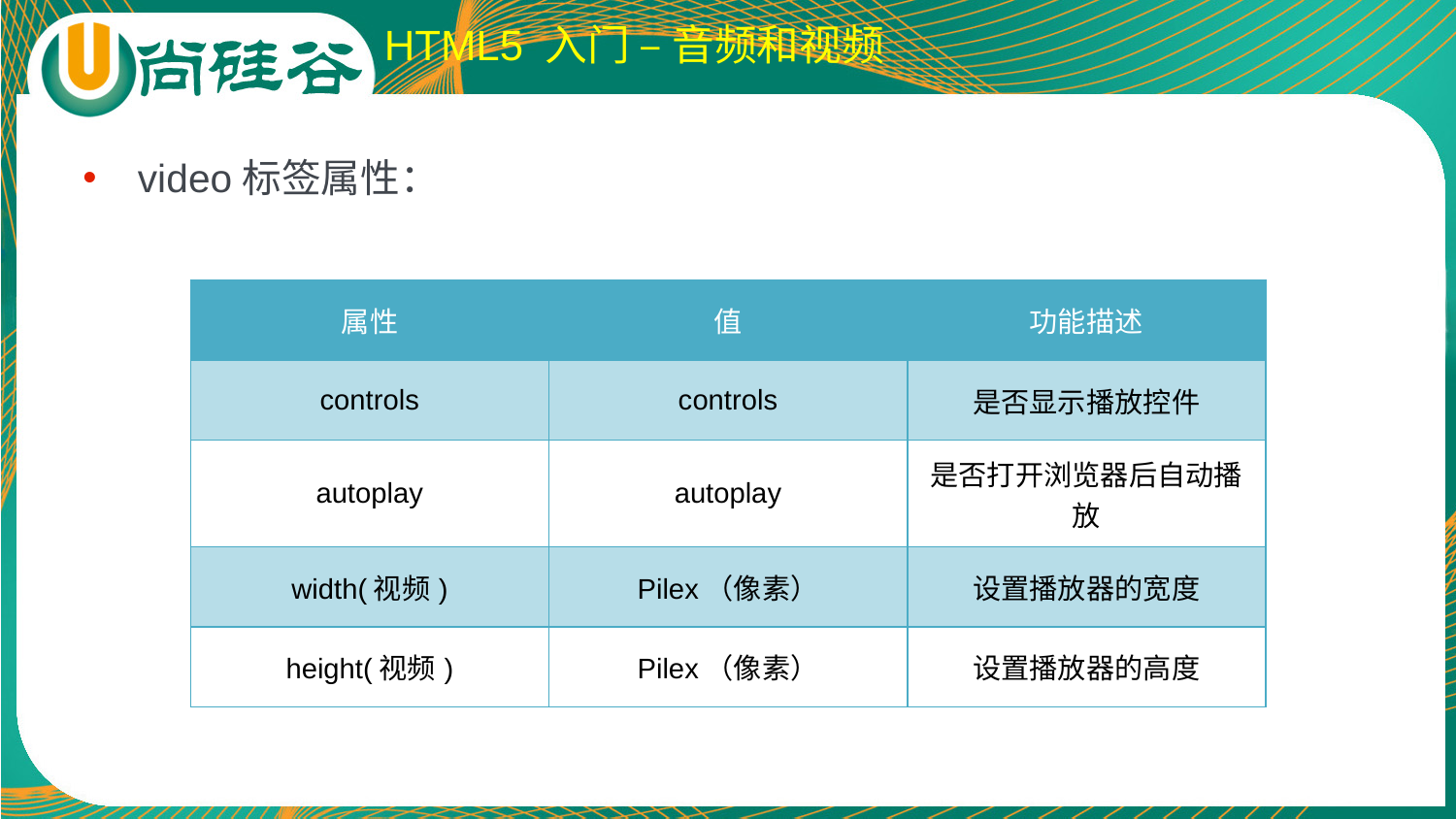

# HTML5 入门 – 音频和视频
video标签属性：
| 属性 | 值 | 功能描述 |
| --- | --- | --- |
| controls | controls | 是否显示播放控件 |
| autoplay | autoplay | 是否打开浏览器后自动播放 |
| width(视频) | Pilex（像素） | 设置播放器的宽度 |
| height(视频) | Pilex（像素） | 设置播放器的高度 |